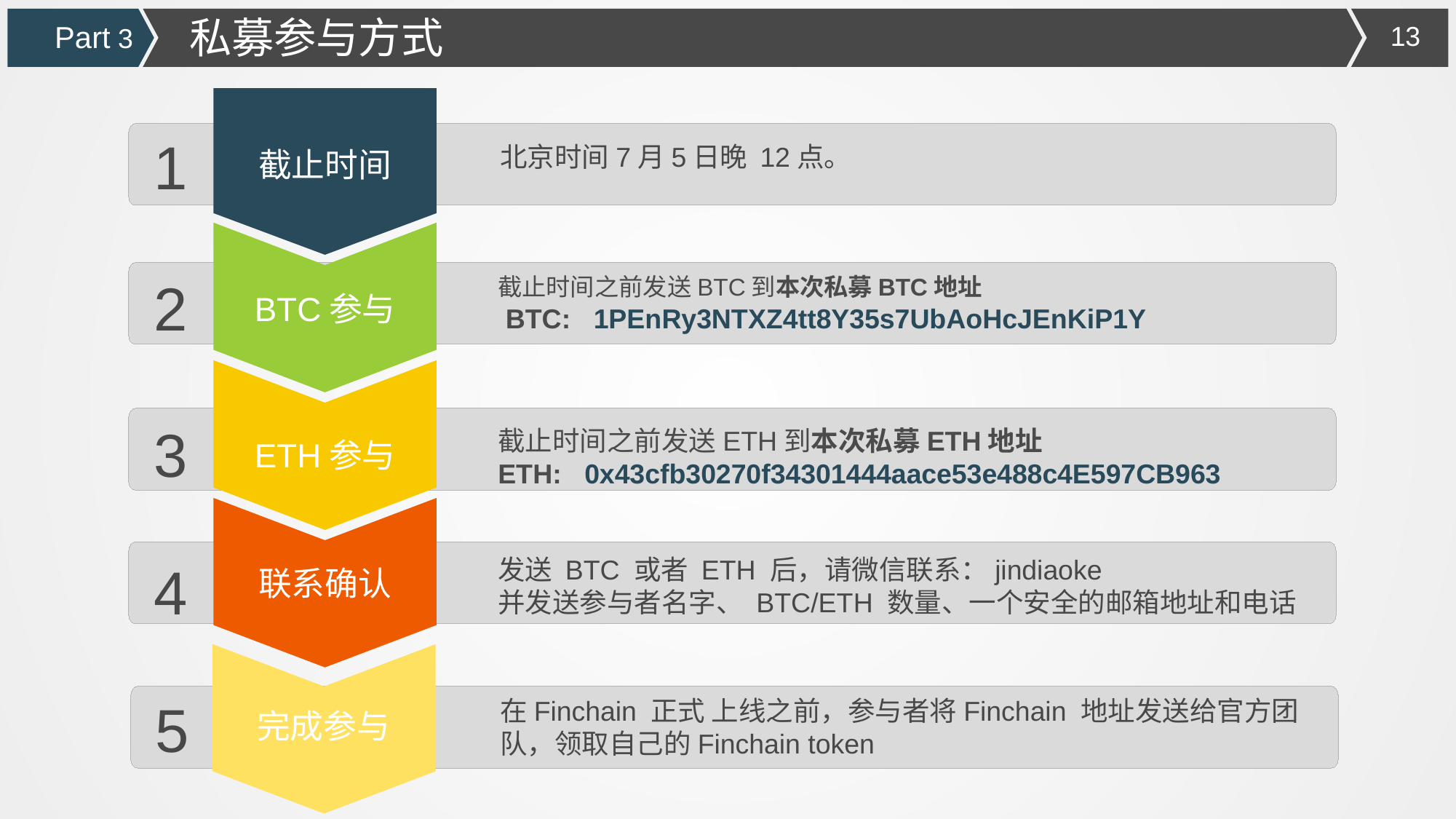

私募参与方式
Part 3

1
北京时间7月5日晚 12点。
截止时间

2
截止时间之前发送BTC到本次私募BTC地址
 BTC:   1PEnRy3NTXZ4tt8Y35s7UbAoHcJEnKiP1Y
BTC参与

3
截止时间之前发送ETH到本次私募ETH地址
ETH:   0x43cfb30270f34301444aace53e488c4E597CB963
ETH参与

发送 BTC 或者 ETH 后，请微信联系：jindiaoke
并发送参与者名字、 BTC/ETH 数量、一个安全的邮箱地址和电话
4
联系确认

5
在Finchain 正式 上线之前，参与者将Finchain 地址发送给官方团队，领取自己的Finchain token
完成参与